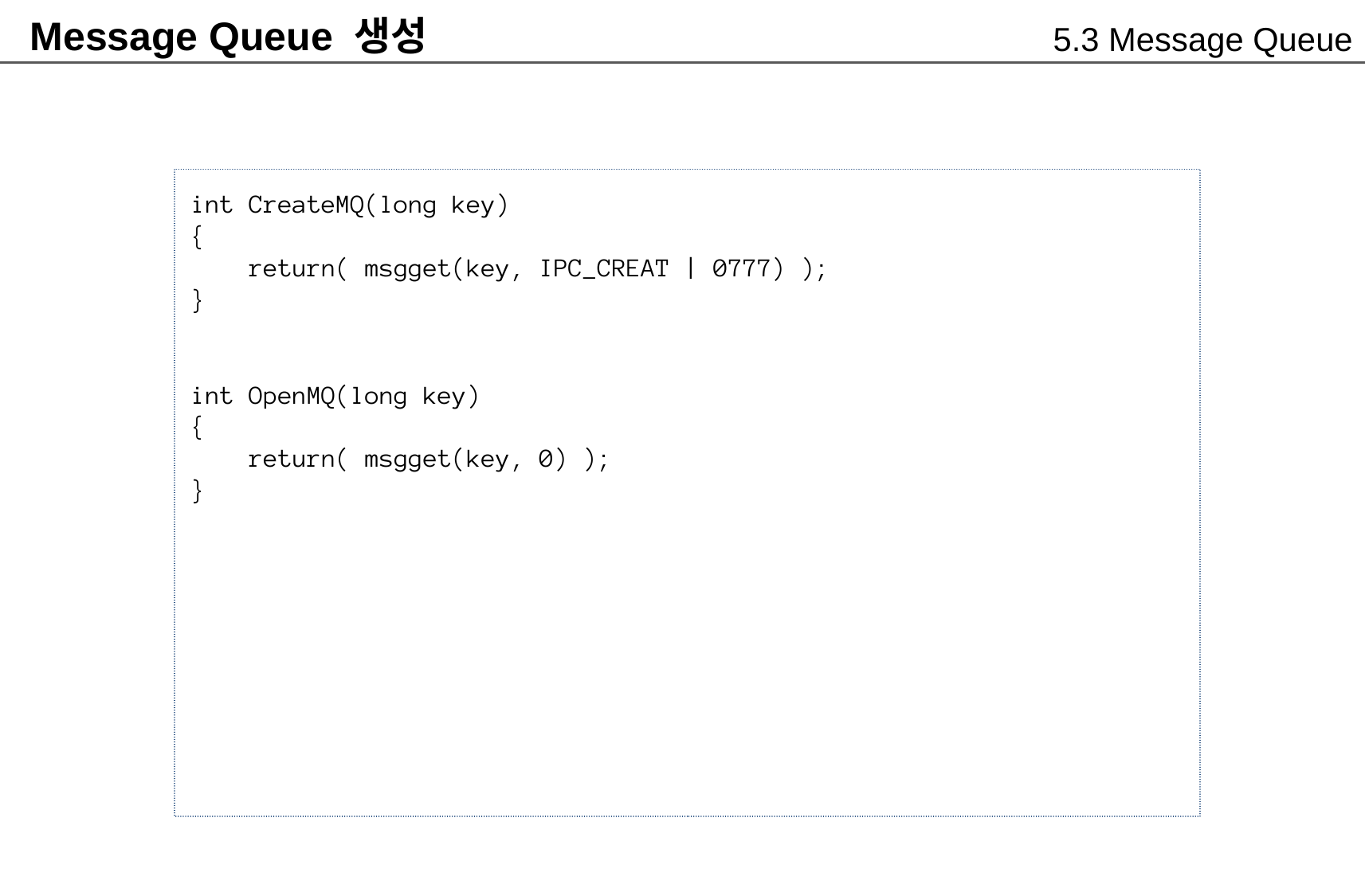

# Message Queue 생성
5.3 Message Queue

int CreateMQ(long key)
{
    return( msgget(key, IPC_CREAT | 0777) );
}

int OpenMQ(long key)
{
    return( msgget(key, 0) );
}